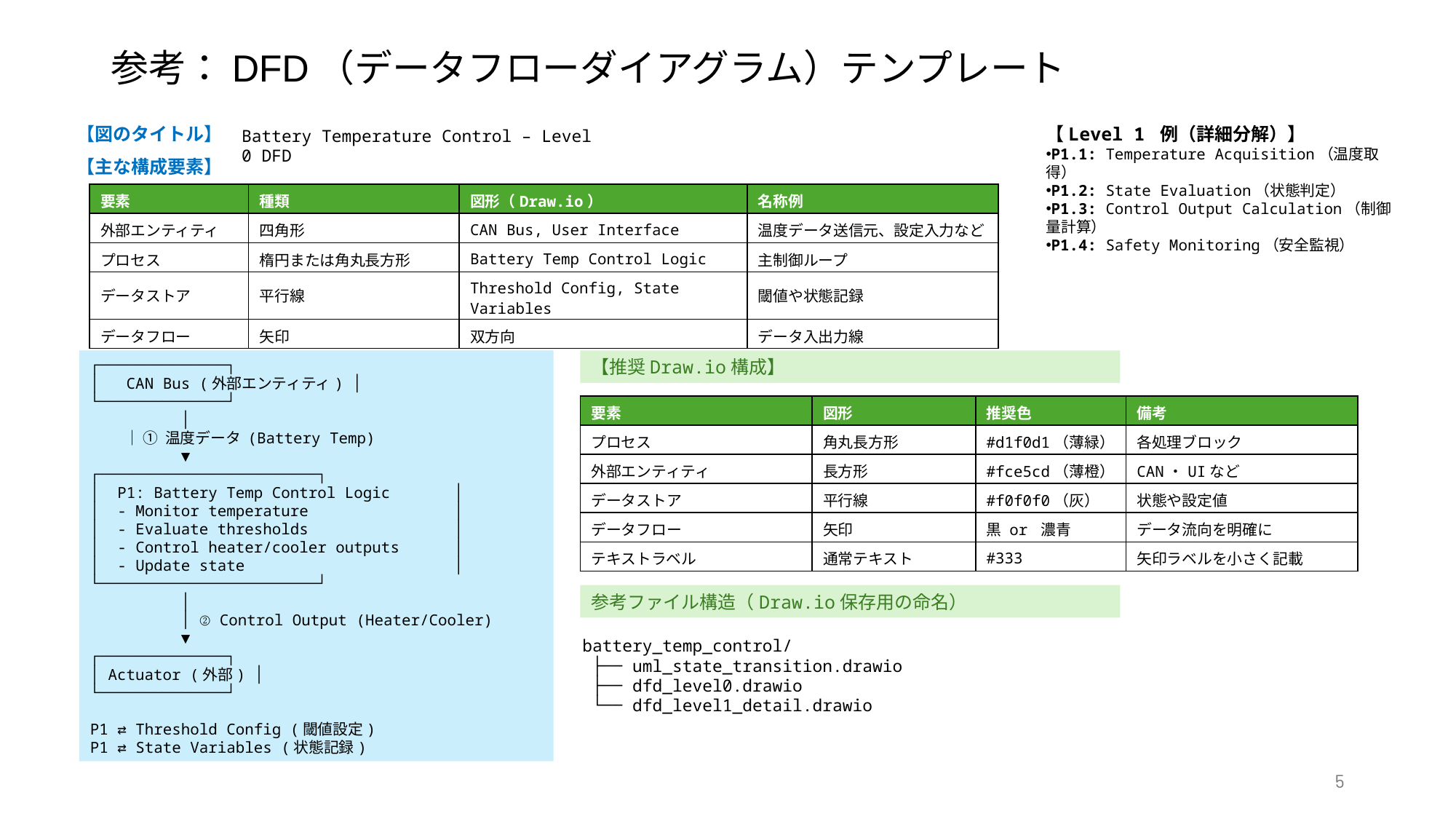

# 参考：DFD（データフローダイアグラム）テンプレート
【図のタイトル】
【Level 1 例（詳細分解）】
P1.1: Temperature Acquisition（温度取得）
P1.2: State Evaluation（状態判定）
P1.3: Control Output Calculation（制御量計算）
P1.4: Safety Monitoring（安全監視）
Battery Temperature Control – Level 0 DFD
【主な構成要素】
| 要素 | 種類 | 図形（Draw.io） | 名称例 |
| --- | --- | --- | --- |
| 外部エンティティ | 四角形 | CAN Bus, User Interface | 温度データ送信元、設定入力など |
| プロセス | 楕円または角丸長方形 | Battery Temp Control Logic | 主制御ループ |
| データストア | 平行線 | Threshold Config, State Variables | 閾値や状態記録 |
| データフロー | 矢印 | 双方向 | データ入出力線 |
┌──────────────┐
│   CAN Bus (外部エンティティ) │
└──────────────┘
          │
          │ ① 温度データ (Battery Temp)
          ▼
┌────────────────────────┐
│  P1: Battery Temp Control Logic       │
│  - Monitor temperature                │
│  - Evaluate thresholds                │
│  - Control heater/cooler outputs      │
│  - Update state                       │
└────────────────────────┘
          │
          │ ② Control Output (Heater/Cooler)
          ▼
┌──────────────┐
│ Actuator (外部) │
└──────────────┘

P1 ⇄ Threshold Config (閾値設定)
P1 ⇄ State Variables (状態記録)
【推奨Draw.io構成】
| 要素 | 図形 | 推奨色 | 備考 |
| --- | --- | --- | --- |
| プロセス | 角丸長方形 | #d1f0d1（薄緑） | 各処理ブロック |
| 外部エンティティ | 長方形 | #fce5cd（薄橙） | CAN・UIなど |
| データストア | 平行線 | #f0f0f0（灰） | 状態や設定値 |
| データフロー | 矢印 | 黒 or 濃青 | データ流向を明確に |
| テキストラベル | 通常テキスト | #333 | 矢印ラベルを小さく記載 |
参考ファイル構造（Draw.io保存用の命名）
battery_temp_control/
 ├── uml_state_transition.drawio
 ├── dfd_level0.drawio
 └── dfd_level1_detail.drawio
5